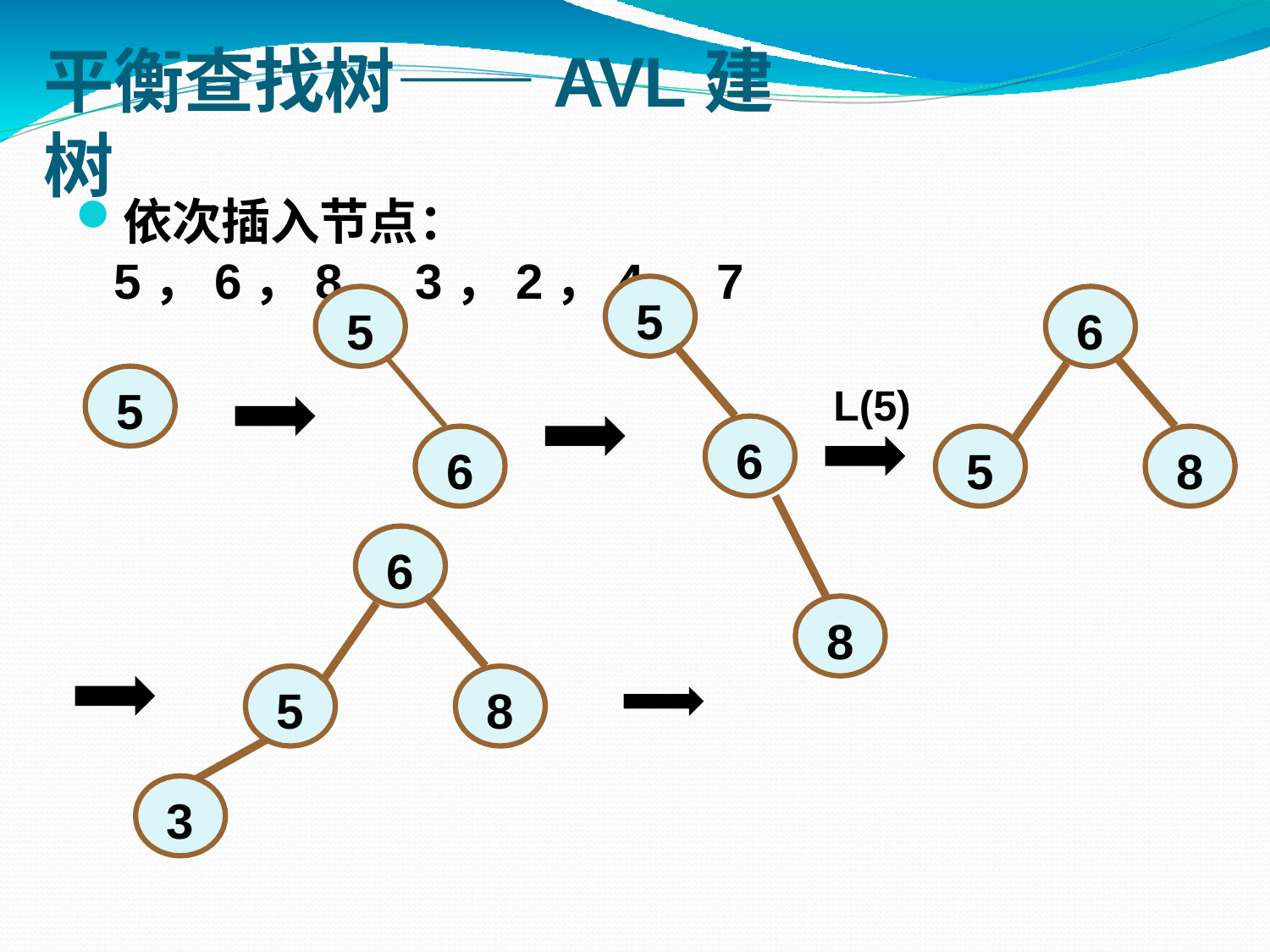

# 平衡查找树——AVL建树
依次插入节点：5，6，8，3，2，4，7

5
5
6

L(5)
5

6

6
5
8

6

8

5
8

3